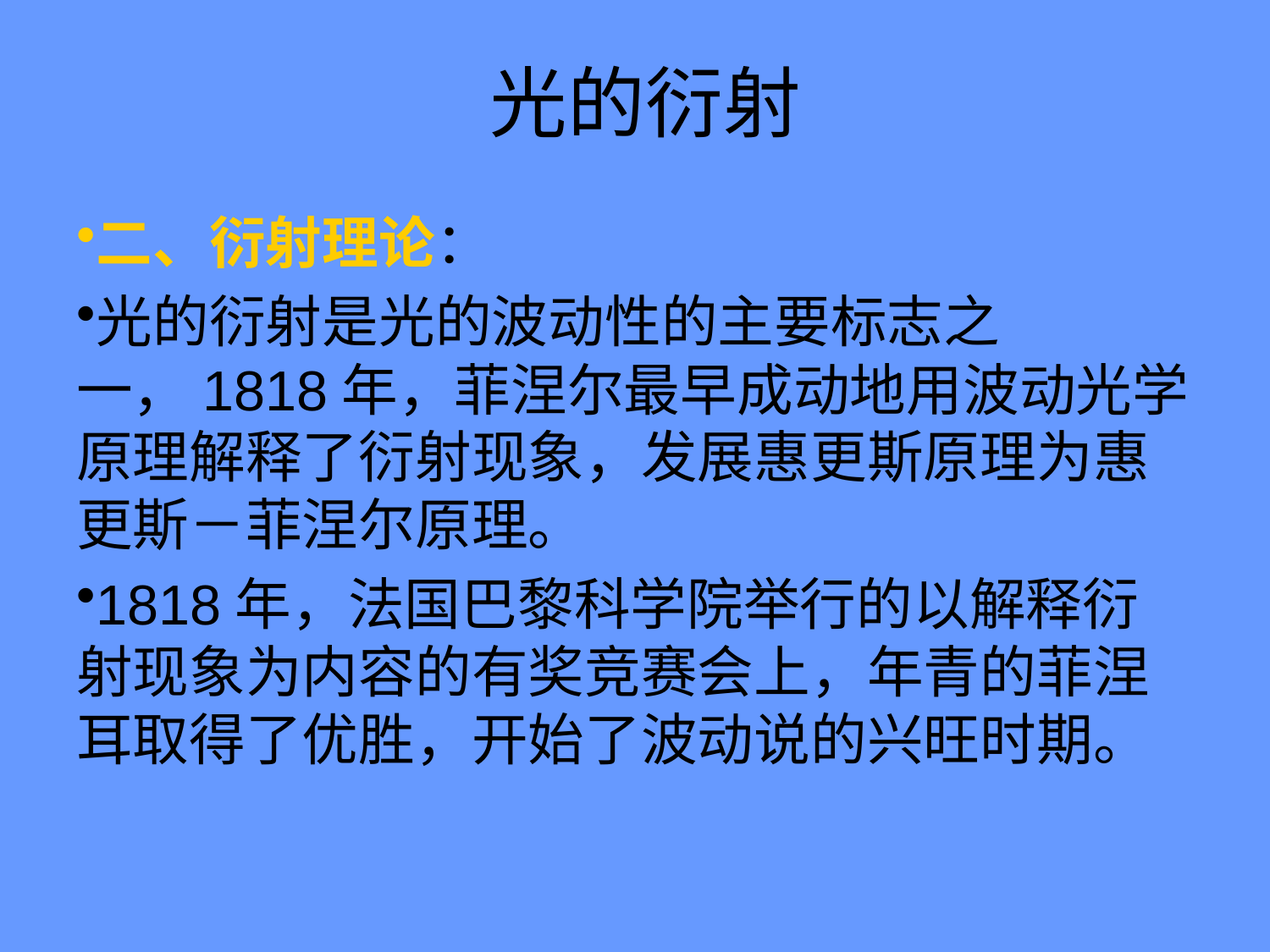

# 光的衍射
二、衍射理论：
光的衍射是光的波动性的主要标志之一，1818年，菲涅尔最早成动地用波动光学原理解释了衍射现象，发展惠更斯原理为惠更斯－菲涅尔原理。
1818年，法国巴黎科学院举行的以解释衍射现象为内容的有奖竞赛会上，年青的菲涅耳取得了优胜，开始了波动说的兴旺时期。